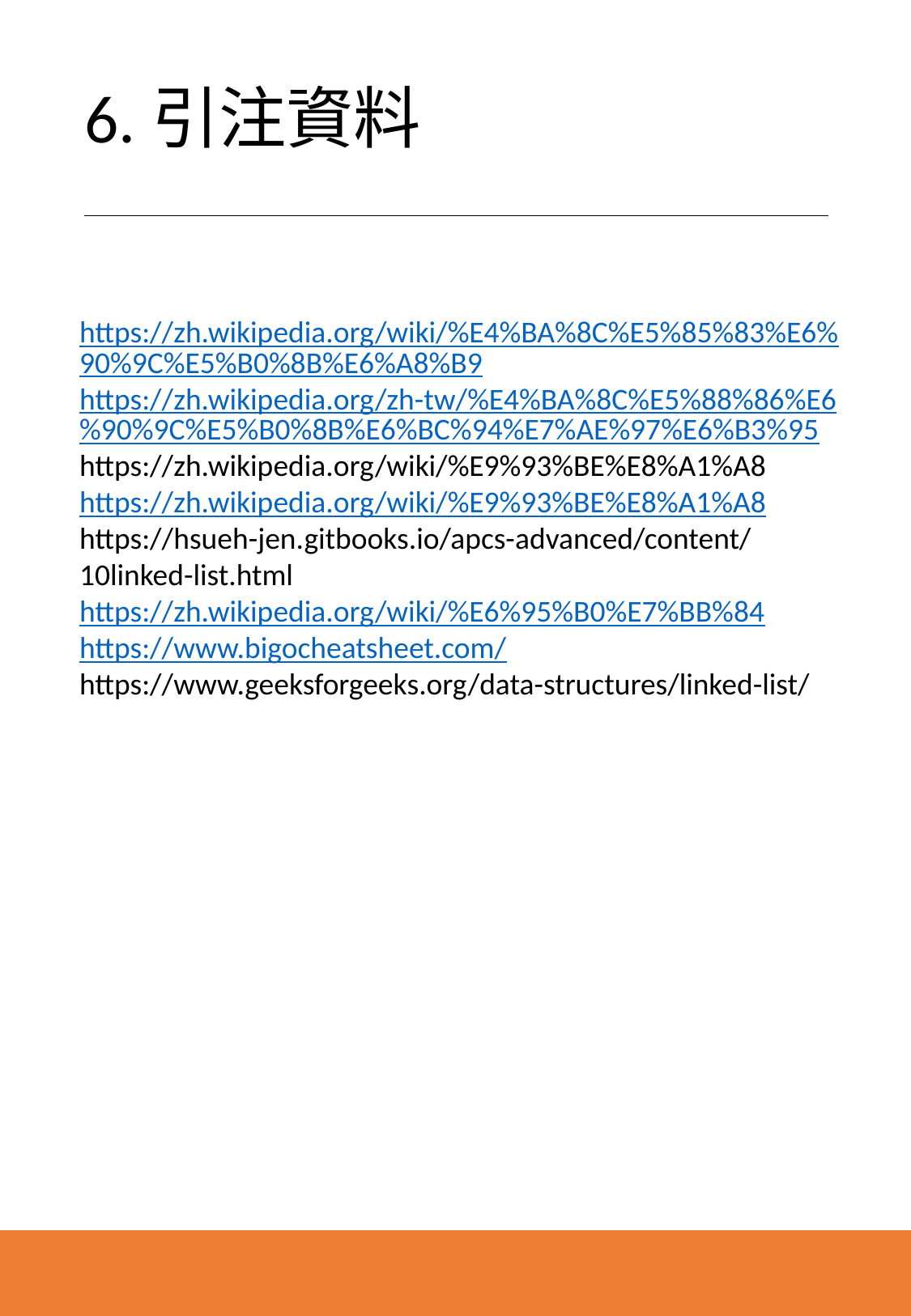

6.引注資料
https://zh.wikipedia.org/wiki/%E4%BA%8C%E5%85%83%E6%90%9C%E5%B0%8B%E6%A8%B9
https://zh.wikipedia.org/zh-tw/%E4%BA%8C%E5%88%86%E6%90%9C%E5%B0%8B%E6%BC%94%E7%AE%97%E6%B3%95
https://zh.wikipedia.org/wiki/%E9%93%BE%E8%A1%A8
https://zh.wikipedia.org/wiki/%E9%93%BE%E8%A1%A8
https://hsueh-jen.gitbooks.io/apcs-advanced/content/10linked-list.html
https://zh.wikipedia.org/wiki/%E6%95%B0%E7%BB%84
https://www.bigocheatsheet.com/
https://www.geeksforgeeks.org/data-structures/linked-list/